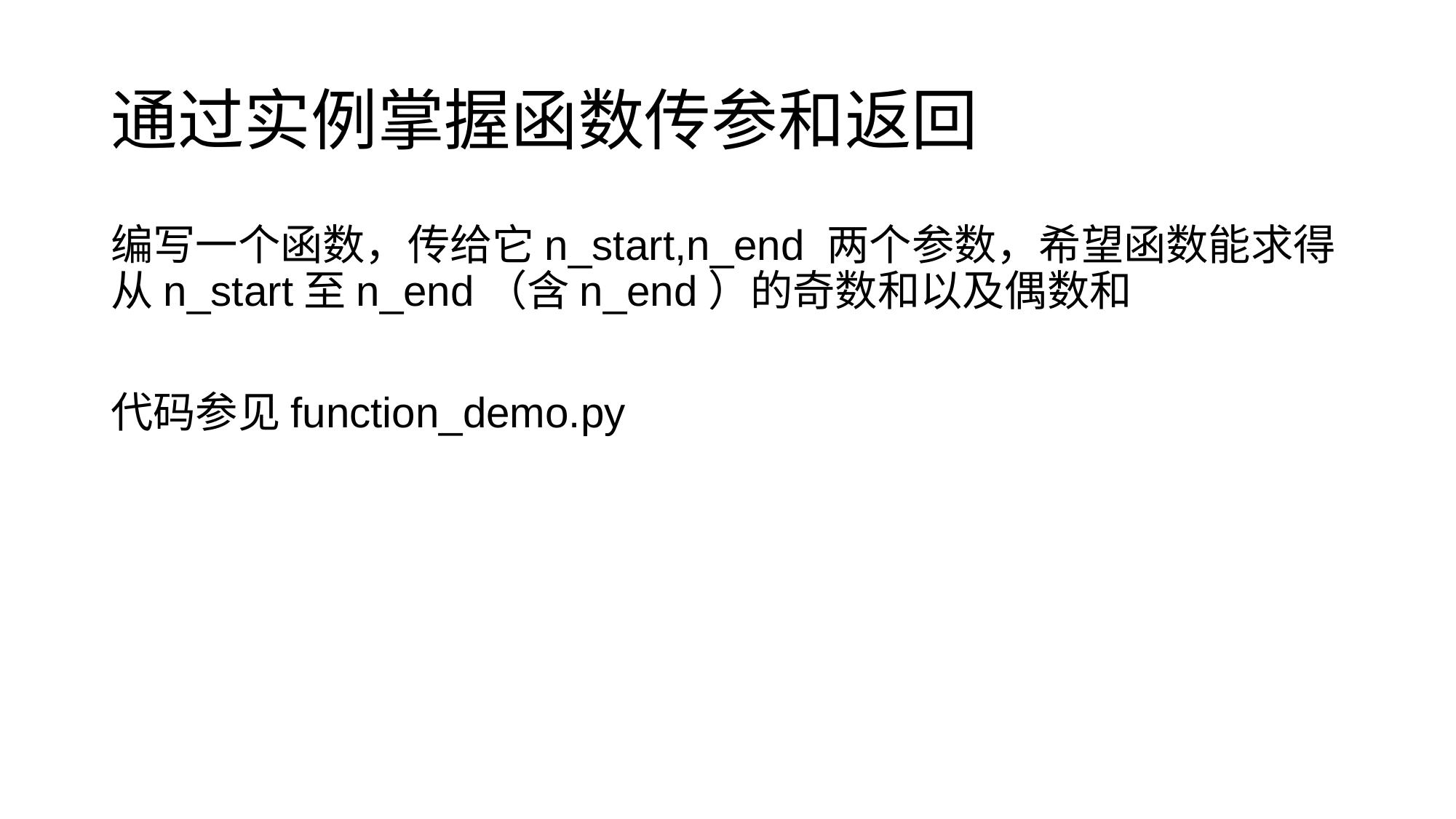

# 通过实例掌握函数传参和返回
编写一个函数，传给它n_start,n_end 两个参数，希望函数能求得从n_start至n_end（含n_end）的奇数和以及偶数和

代码参见function_demo.py